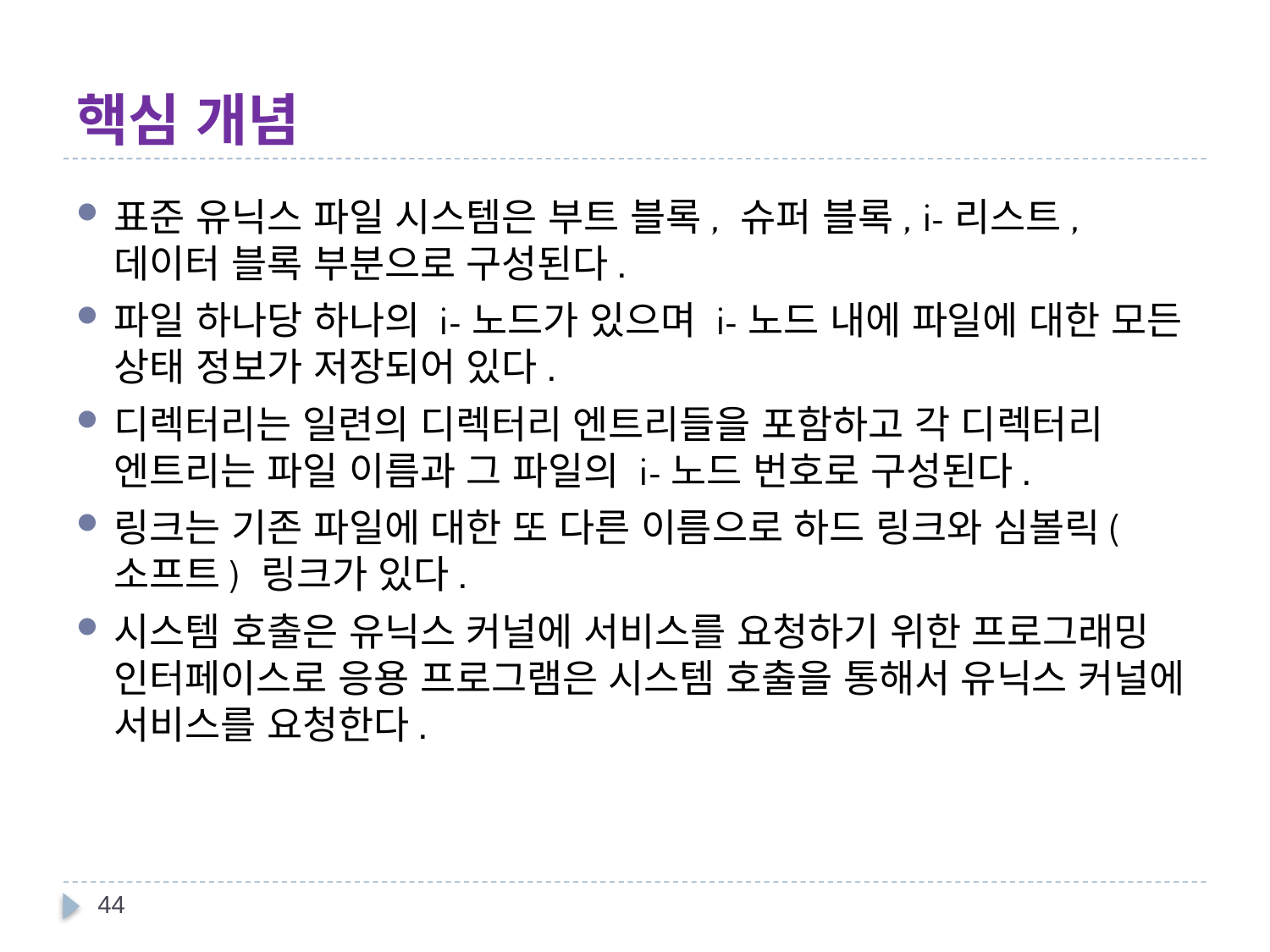

# 핵심 개념
표준 유닉스 파일 시스템은 부트 블록, 슈퍼 블록, i-리스트, 데이터 블록 부분으로 구성된다.
파일 하나당 하나의 i-노드가 있으며 i-노드 내에 파일에 대한 모든 상태 정보가 저장되어 있다.
디렉터리는 일련의 디렉터리 엔트리들을 포함하고 각 디렉터리 엔트리는 파일 이름과 그 파일의 i-노드 번호로 구성된다.
링크는 기존 파일에 대한 또 다른 이름으로 하드 링크와 심볼릭(소프트) 링크가 있다.
시스템 호출은 유닉스 커널에 서비스를 요청하기 위한 프로그래밍 인터페이스로 응용 프로그램은 시스템 호출을 통해서 유닉스 커널에 서비스를 요청한다.

44